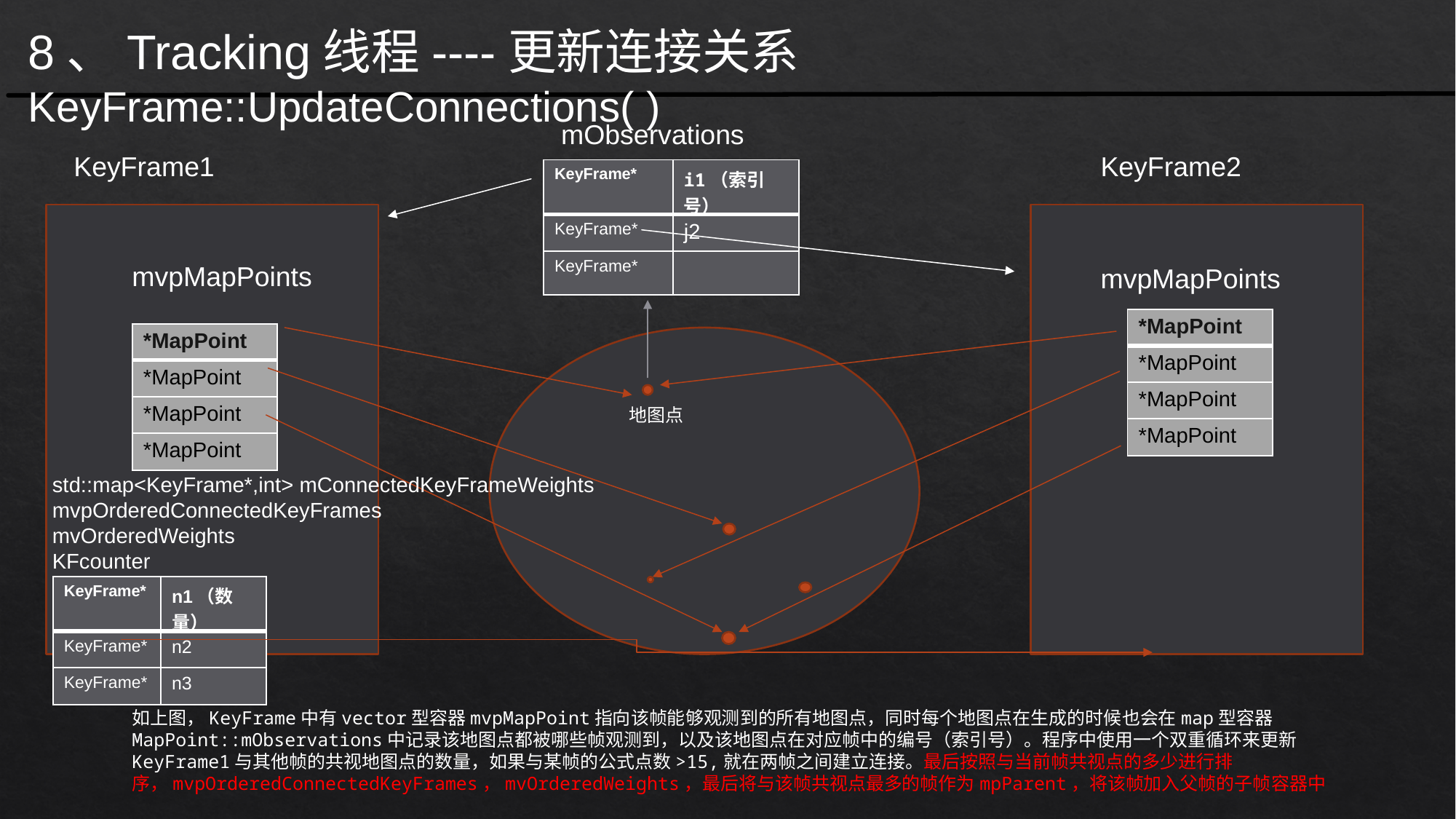

8、Tracking线程----更新连接关系KeyFrame::UpdateConnections( )

mObservations
KeyFrame2
KeyFrame1
| KeyFrame\* | i1（索引号） |
| --- | --- |
| KeyFrame\* | j2 |
| KeyFrame\* |  |

mvpMapPoints
mvpMapPoints
| \*MapPoint |
| --- |
| \*MapPoint |
| \*MapPoint |
| \*MapPoint |
| \*MapPoint |
| --- |
| \*MapPoint |
| \*MapPoint |
| \*MapPoint |

地图点
std::map<KeyFrame*,int> mConnectedKeyFrameWeights
mvpOrderedConnectedKeyFrames
mvOrderedWeights
KFcounter

| KeyFrame\* | n1（数量） |
| --- | --- |
| KeyFrame\* | n2 |
| KeyFrame\* | n3 |

如上图，KeyFrame中有vector型容器mvpMapPoint指向该帧能够观测到的所有地图点，同时每个地图点在生成的时候也会在map型容器MapPoint::mObservations中记录该地图点都被哪些帧观测到，以及该地图点在对应帧中的编号（索引号）。程序中使用一个双重循环来更新KeyFrame1与其他帧的共视地图点的数量，如果与某帧的公式点数>15,就在两帧之间建立连接。最后按照与当前帧共视点的多少进行排序，mvpOrderedConnectedKeyFrames，mvOrderedWeights，最后将与该帧共视点最多的帧作为mpParent，将该帧加入父帧的子帧容器中